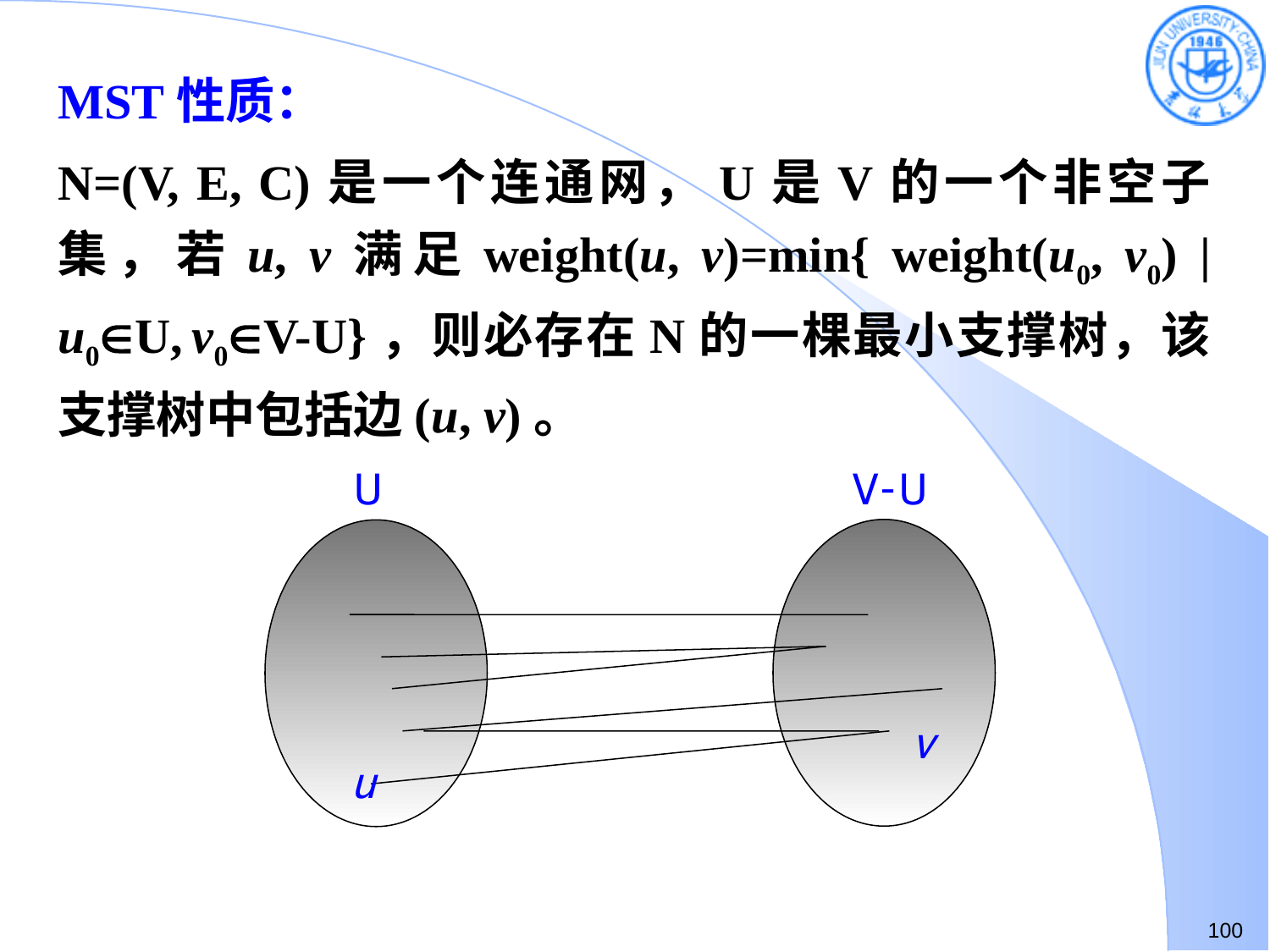

MST性质：
N=(V, E, C)是一个连通网，U是V的一个非空子集，若u, v满足weight(u, v)=min{ weight(u0, v0) | u0∈U, v0∈V-U}，则必存在N的一棵最小支撑树，该支撑树中包括边(u, v)。
 U
  V-U

 u
v